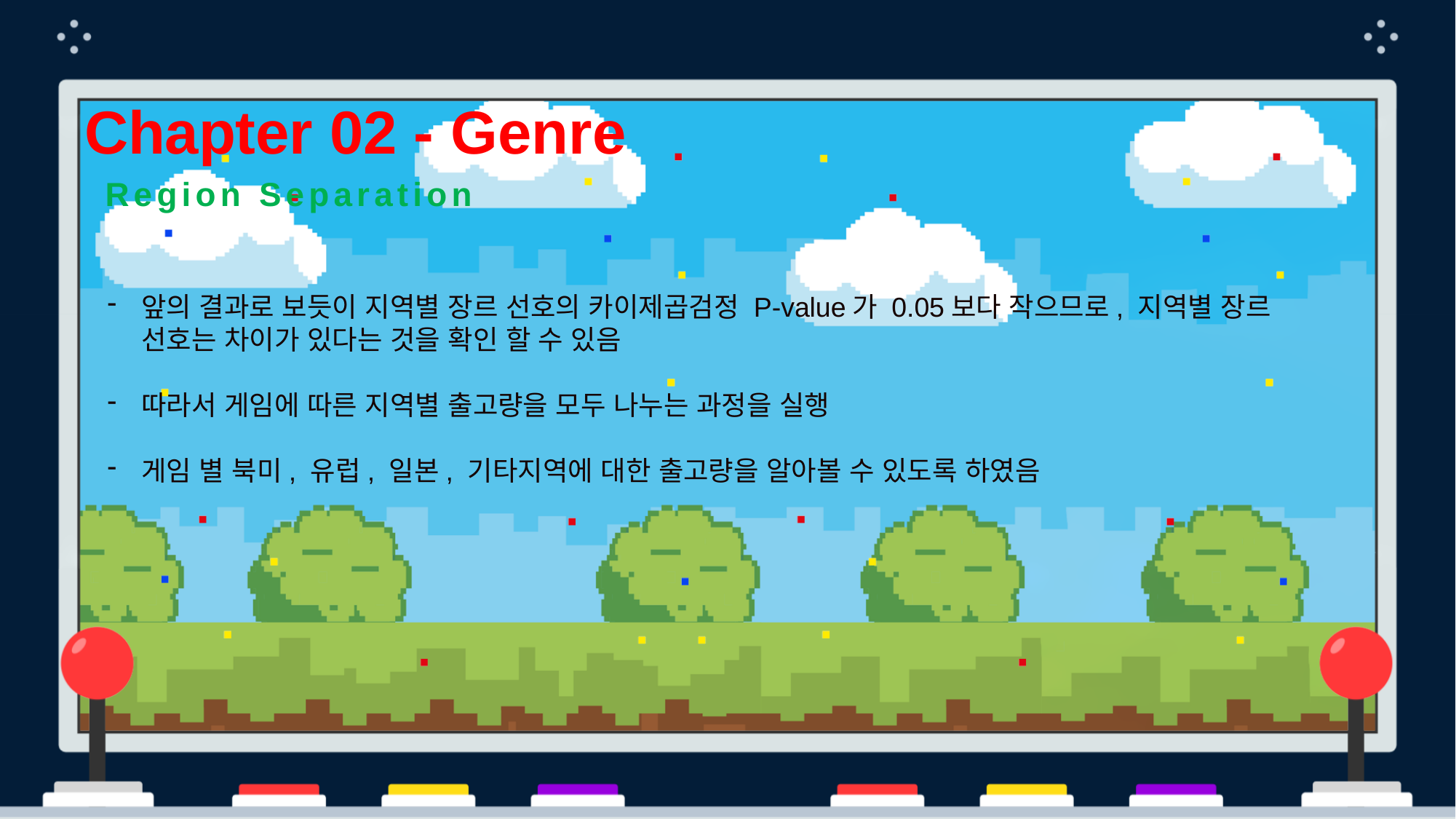

Chapter 02 - Genre
Region Separation
앞의 결과로 보듯이 지역별 장르 선호의 카이제곱검정 P-value가 0.05보다 작으므로, 지역별 장르 선호는 차이가 있다는 것을 확인 할 수 있음

따라서 게임에 따른 지역별 출고량을 모두 나누는 과정을 실행

게임 별 북미, 유럽, 일본, 기타지역에 대한 출고량을 알아볼 수 있도록 하였음